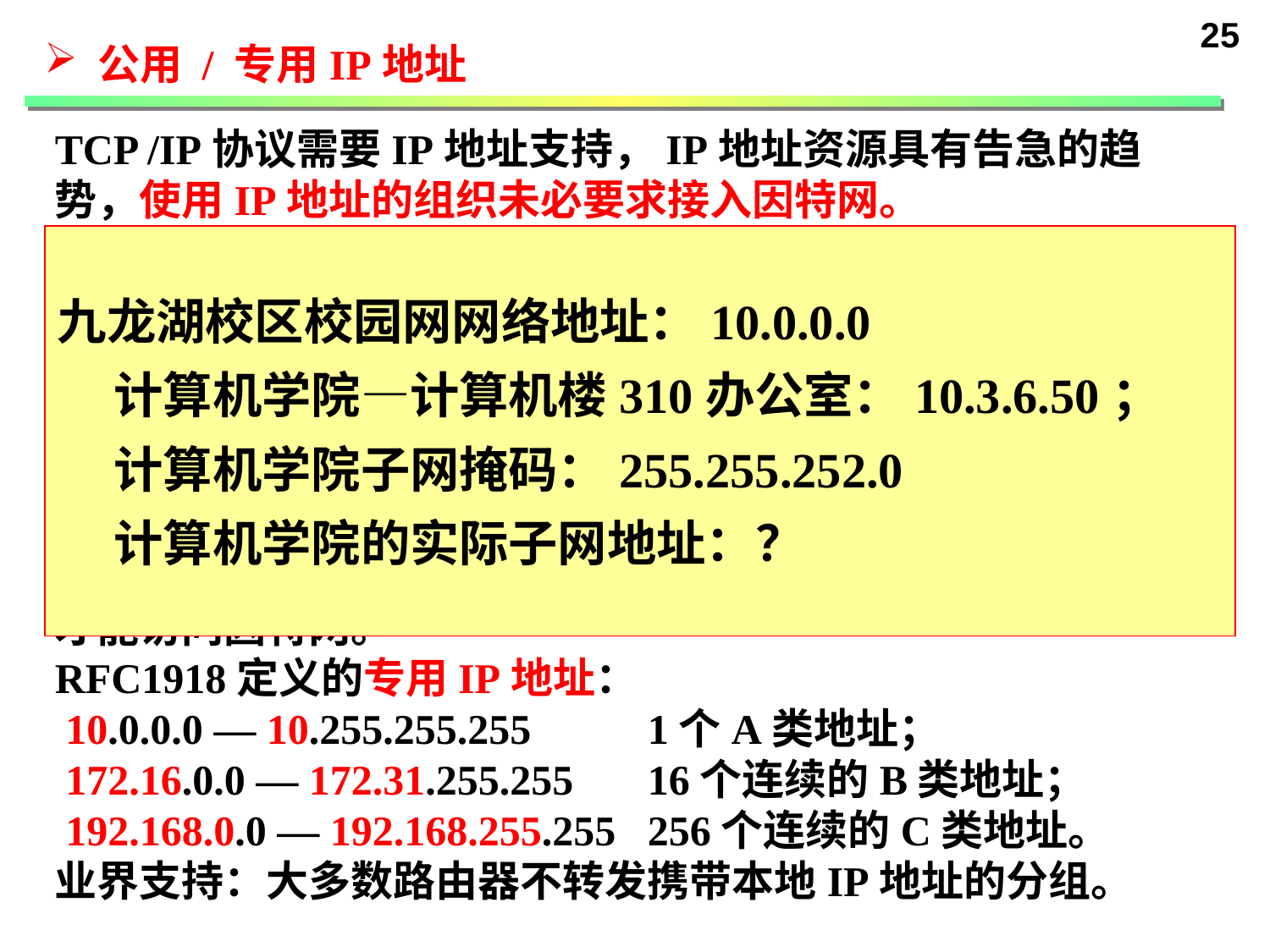

25
 公用 / 专用IP地址

TCP /IP协议需要IP地址支持，IP地址资源具有告急的趋势，使用IP地址的组织未必要求接入因特网。
解决方案：定义一些可由用户自行支配使用的IP地址，仅限于用户组织内部使用（RFC1918）
原理：将IP地址分为两大类：
        全局IP地址用于因特网—公共主机；
        专用IP地址仅限于组织的专用网内部—本地主机。
公共主机和本地主机可以共存于同一网络和进行互访；

本地主机必须经网络地址迁移服务器（NAT或代理服务器）才能访问因特网。
RFC1918定义的专用IP地址：
 10.0.0.0 — 10.255.255.255           1个A类地址；
 172.16.0.0 — 172.31.255.255       16个连续的B类地址；
 192.168.0.0 — 192.168.255.255   256个连续的C类地址。
业界支持：大多数路由器不转发携带本地IP地址的分组。
九龙湖校区校园网网络地址：10.0.0.0
    计算机学院—计算机楼310办公室：10.3.6.50；
    计算机学院子网掩码：255.255.252.0
    计算机学院的实际子网地址：？